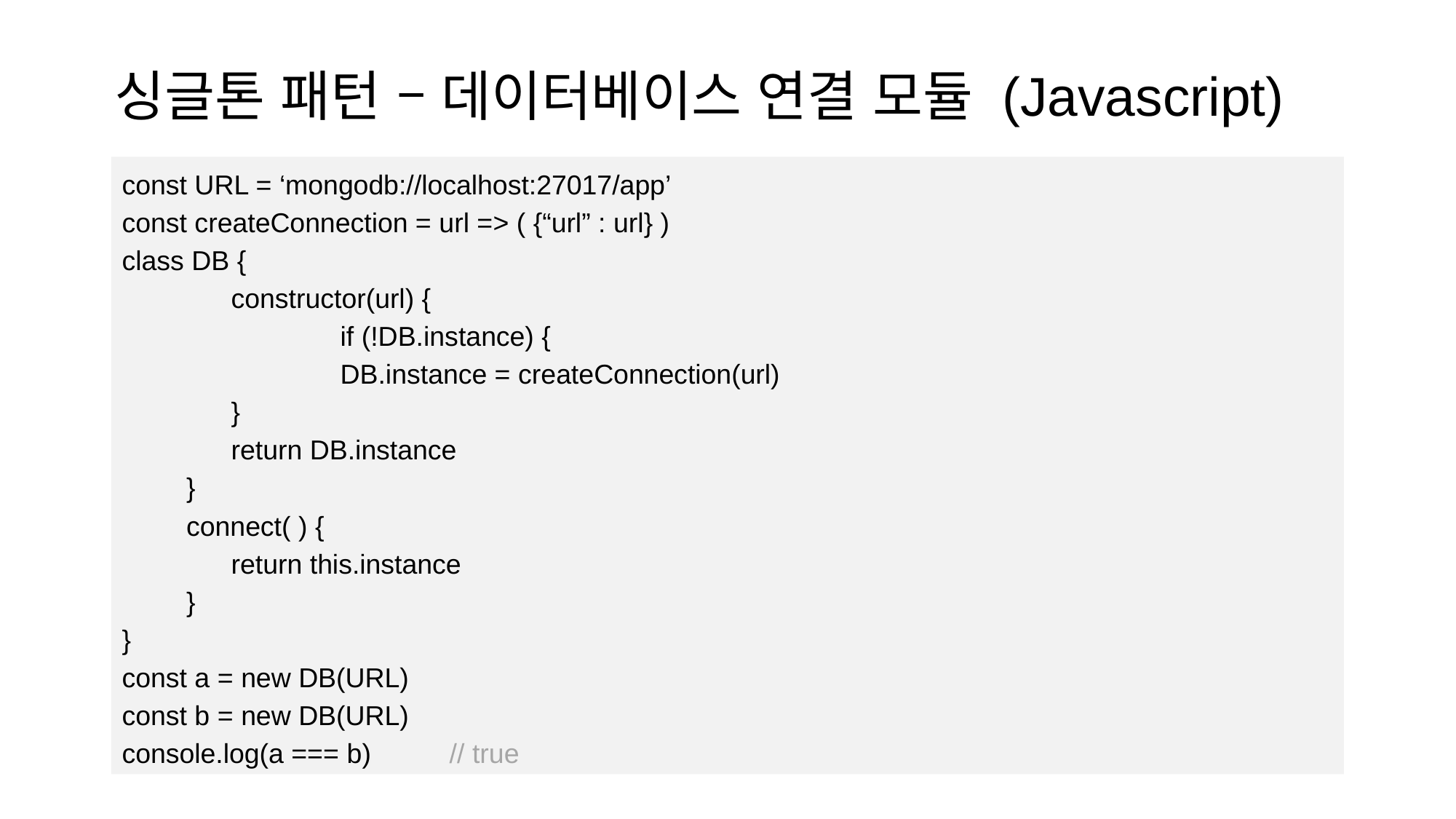

싱글톤 패턴 – 데이터베이스 연결 모듈 (Javascript)
const URL = ‘mongodb://localhost:27017/app’
const createConnection = url => ( {“url” : url} )
class DB {
	constructor(url) {
		if (!DB.instance) {
			DB.instance = createConnection(url)
		}
		return DB.instance
	}
	connect( ) {
		return this.instance
	}
}
const a = new DB(URL)
const b = new DB(URL)
console.log(a === b)	// true